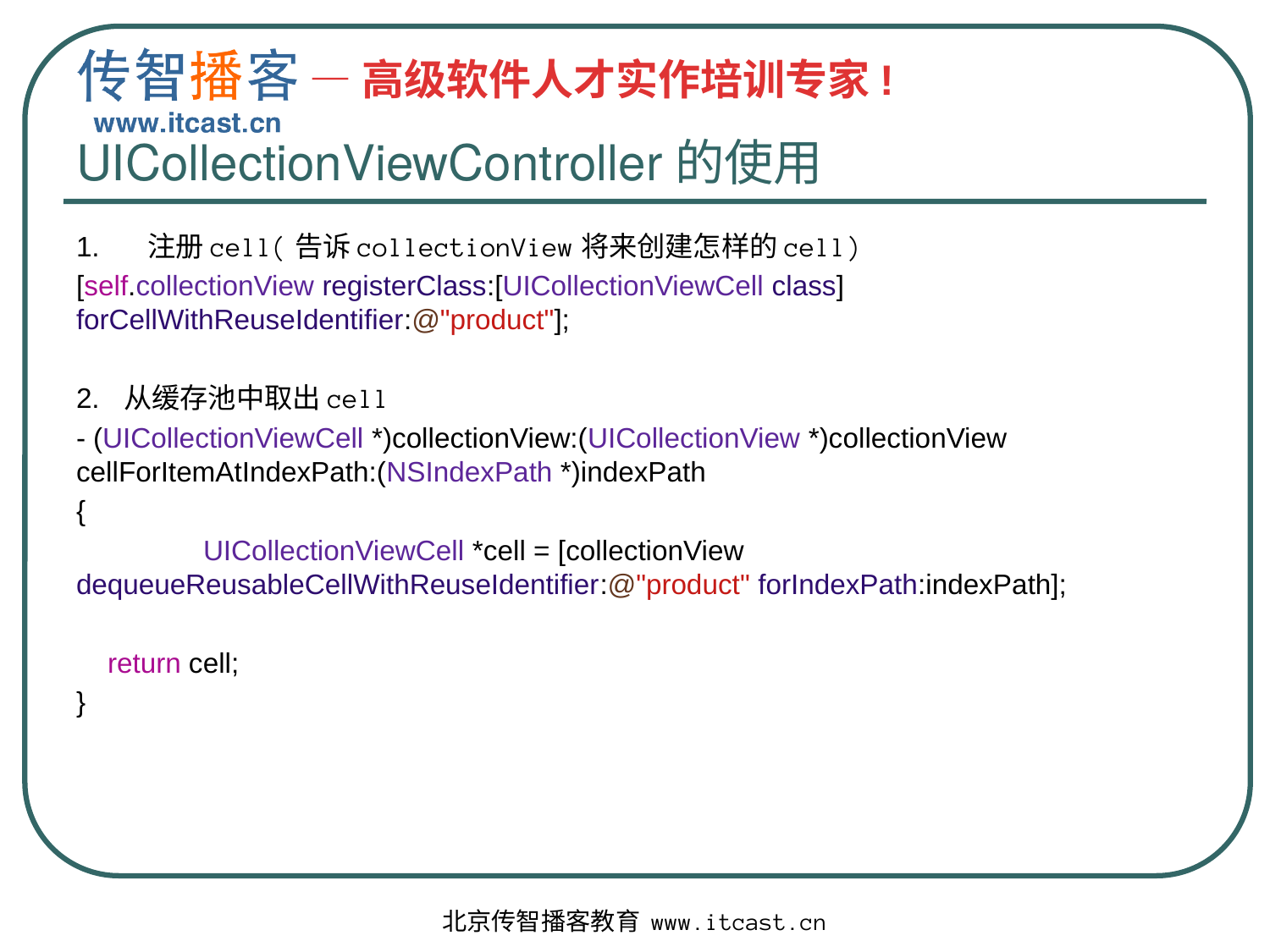

# UICollectionViewController的使用
注册cell(告诉collectionView将来创建怎样的cell)
[self.collectionView registerClass:[UICollectionViewCell class] forCellWithReuseIdentifier:@"product"];

从缓存池中取出cell
- (UICollectionViewCell *)collectionView:(UICollectionView *)collectionView cellForItemAtIndexPath:(NSIndexPath *)indexPath
{
	UICollectionViewCell *cell = [collectionView dequeueReusableCellWithReuseIdentifier:@"product" forIndexPath:indexPath];

    return cell;
}